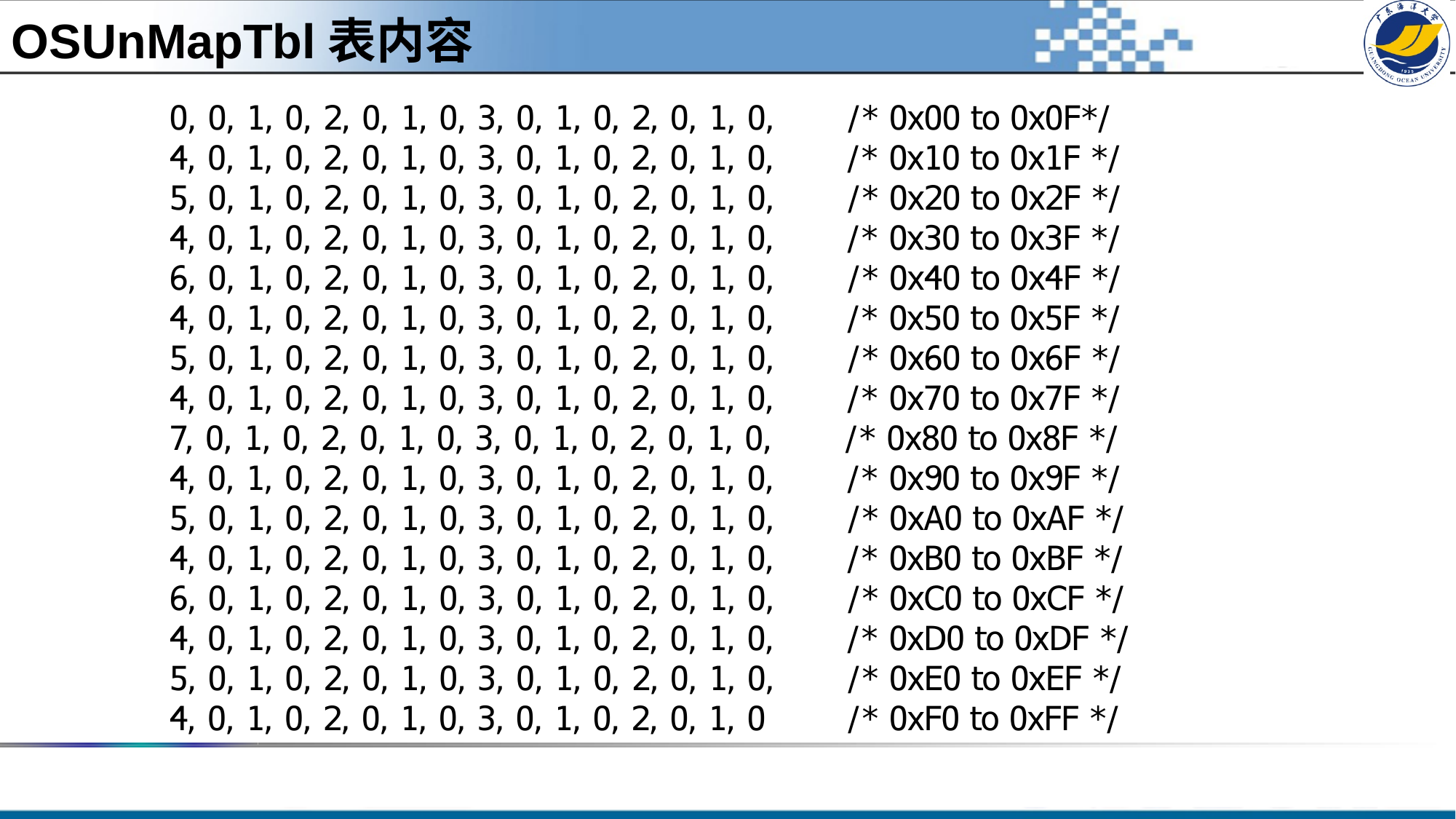

# OSUnMapTbl表内容
    0, 0, 1, 0, 2, 0, 1, 0, 3, 0, 1, 0, 2, 0, 1, 0,       /* 0x00 to 0x0F*/
    4, 0, 1, 0, 2, 0, 1, 0, 3, 0, 1, 0, 2, 0, 1, 0,       /* 0x10 to 0x1F */
    5, 0, 1, 0, 2, 0, 1, 0, 3, 0, 1, 0, 2, 0, 1, 0,       /* 0x20 to 0x2F */
    4, 0, 1, 0, 2, 0, 1, 0, 3, 0, 1, 0, 2, 0, 1, 0,       /* 0x30 to 0x3F */
    6, 0, 1, 0, 2, 0, 1, 0, 3, 0, 1, 0, 2, 0, 1, 0,       /* 0x40 to 0x4F */
    4, 0, 1, 0, 2, 0, 1, 0, 3, 0, 1, 0, 2, 0, 1, 0,       /* 0x50 to 0x5F */
    5, 0, 1, 0, 2, 0, 1, 0, 3, 0, 1, 0, 2, 0, 1, 0,       /* 0x60 to 0x6F */
    4, 0, 1, 0, 2, 0, 1, 0, 3, 0, 1, 0, 2, 0, 1, 0,       /* 0x70 to 0x7F */
    7, 0, 1, 0, 2, 0, 1, 0, 3, 0, 1, 0, 2, 0, 1, 0,       /* 0x80 to 0x8F */
    4, 0, 1, 0, 2, 0, 1, 0, 3, 0, 1, 0, 2, 0, 1, 0,       /* 0x90 to 0x9F */
    5, 0, 1, 0, 2, 0, 1, 0, 3, 0, 1, 0, 2, 0, 1, 0,       /* 0xA0 to 0xAF */
    4, 0, 1, 0, 2, 0, 1, 0, 3, 0, 1, 0, 2, 0, 1, 0,       /* 0xB0 to 0xBF */
    6, 0, 1, 0, 2, 0, 1, 0, 3, 0, 1, 0, 2, 0, 1, 0,       /* 0xC0 to 0xCF */
    4, 0, 1, 0, 2, 0, 1, 0, 3, 0, 1, 0, 2, 0, 1, 0,       /* 0xD0 to 0xDF */
    5, 0, 1, 0, 2, 0, 1, 0, 3, 0, 1, 0, 2, 0, 1, 0,       /* 0xE0 to 0xEF */
    4, 0, 1, 0, 2, 0, 1, 0, 3, 0, 1, 0, 2, 0, 1, 0        /* 0xF0 to 0xFF */